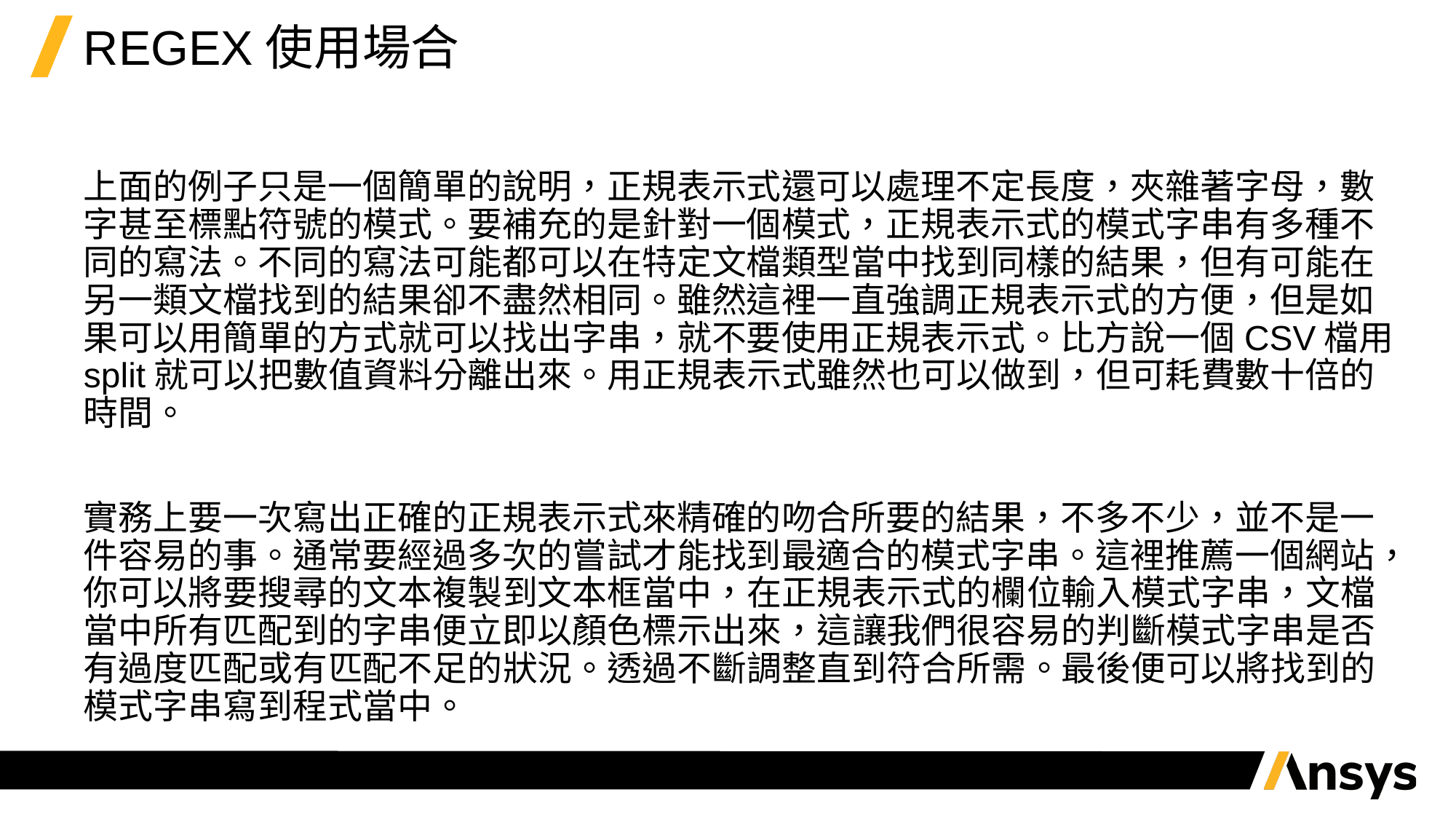

# REGEX使用場合
上面的例子只是一個簡單的說明，正規表示式還可以處理不定長度，夾雜著字母，數字甚至標點符號的模式。要補充的是針對一個模式，正規表示式的模式字串有多種不同的寫法。不同的寫法可能都可以在特定文檔類型當中找到同樣的結果，但有可能在另一類文檔找到的結果卻不盡然相同。雖然這裡一直強調正規表示式的方便，但是如果可以用簡單的方式就可以找出字串，就不要使用正規表示式。比方說一個CSV檔用split就可以把數值資料分離出來。用正規表示式雖然也可以做到，但可耗費數十倍的時間。

實務上要一次寫出正確的正規表示式來精確的吻合所要的結果，不多不少，並不是一件容易的事。通常要經過多次的嘗試才能找到最適合的模式字串。這裡推薦一個網站，你可以將要搜尋的文本複製到文本框當中，在正規表示式的欄位輸入模式字串，文檔當中所有匹配到的字串便立即以顏色標示出來，這讓我們很容易的判斷模式字串是否有過度匹配或有匹配不足的狀況。透過不斷調整直到符合所需。最後便可以將找到的模式字串寫到程式當中。